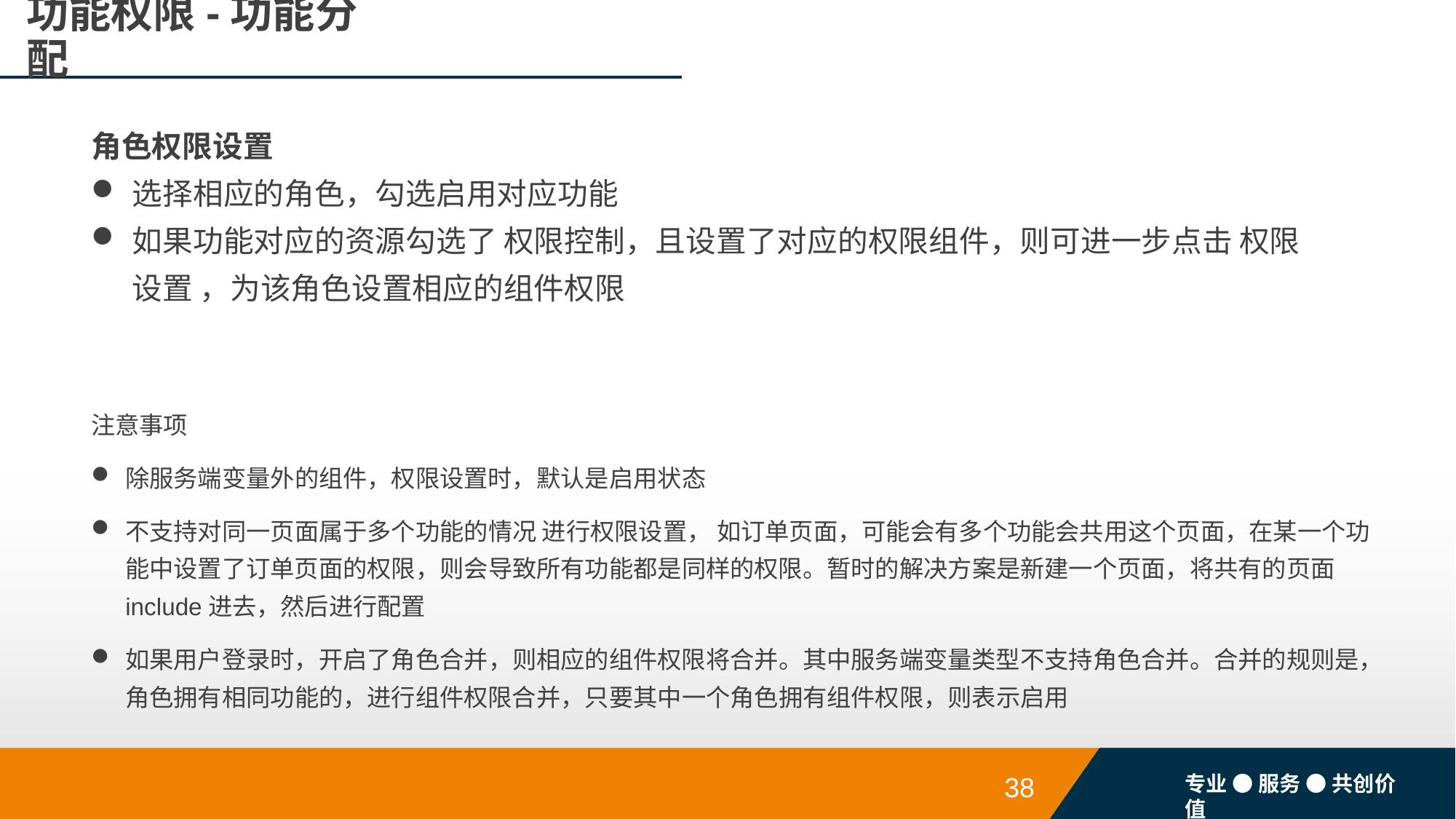

# 功能权限-功能分配
角色权限设置
选择相应的角色，勾选启用对应功能
如果功能对应的资源勾选了 权限控制，且设置了对应的权限组件，则可进一步点击 权限设置 ，为该角色设置相应的组件权限

注意事项
除服务端变量外的组件，权限设置时，默认是启用状态
不支持对同一页面属于多个功能的情况 进行权限设置， 如订单页面，可能会有多个功能会共用这个页面，在某一个功能中设置了订单页面的权限，则会导致所有功能都是同样的权限。暂时的解决方案是新建一个页面，将共有的页面include进去，然后进行配置
如果用户登录时，开启了角色合并，则相应的组件权限将合并。其中服务端变量类型不支持角色合并。合并的规则是，角色拥有相同功能的，进行组件权限合并，只要其中一个角色拥有组件权限，则表示启用